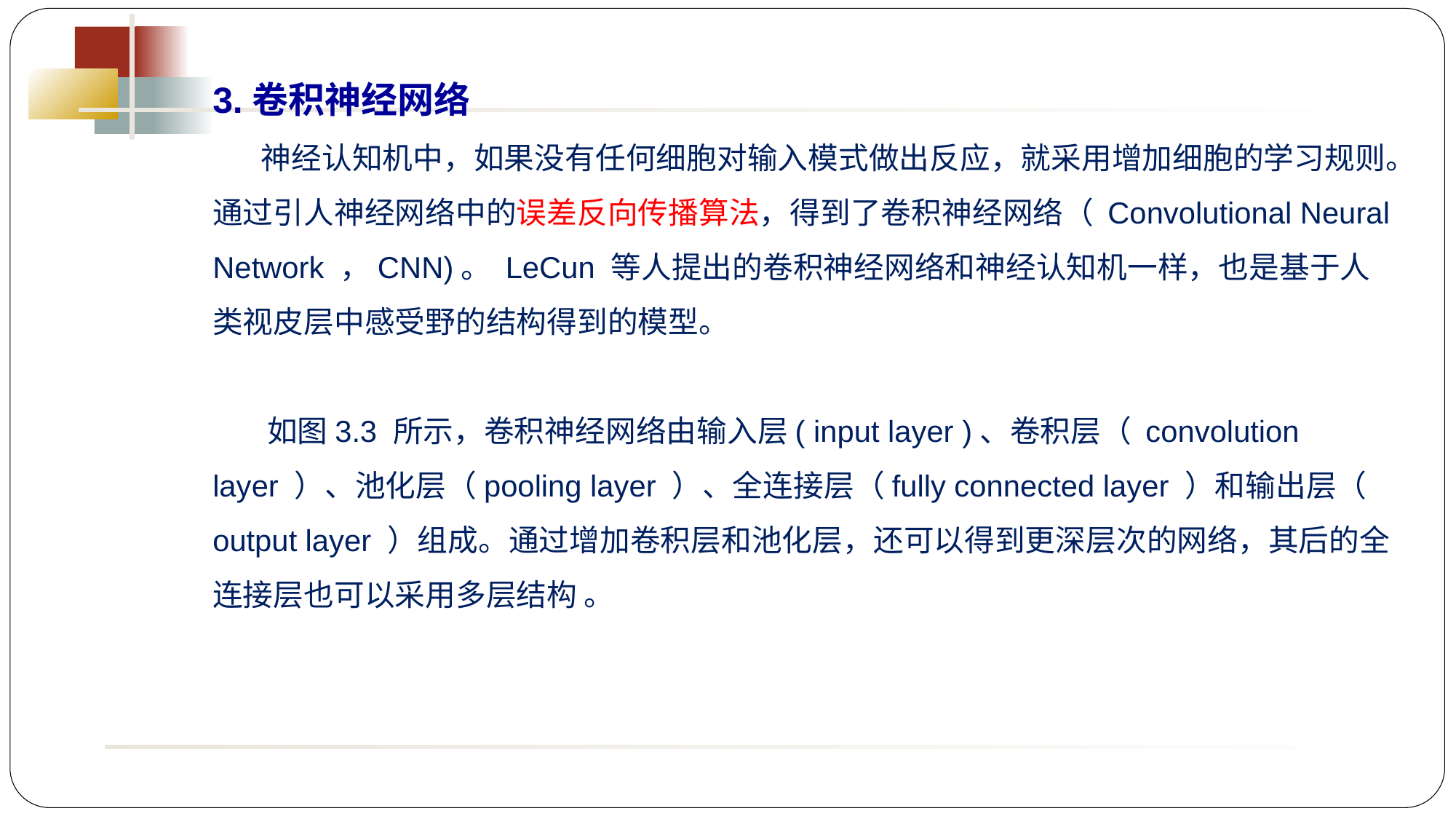

3.卷积神经网络
      神经认知机中，如果没有任何细胞对输入模式做出反应，就采用增加细胞的学习规则。通过引人神经网络中的误差反向传播算法，得到了卷积神经网络（ Convolutional Neural Network ，CNN)。 LeCun 等人提出的卷积神经网络和神经认知机一样，也是基于人类视皮层中感受野的结构得到的模型。

       如图3.3 所示，卷积神经网络由输入层( input layer )、卷积层（ convolution layer ）、池化层（pooling layer ）、全连接层（fully connected layer ）和输出层（ output layer ）组成。通过增加卷积层和池化层，还可以得到更深层次的网络，其后的全连接层也可以采用多层结构 。